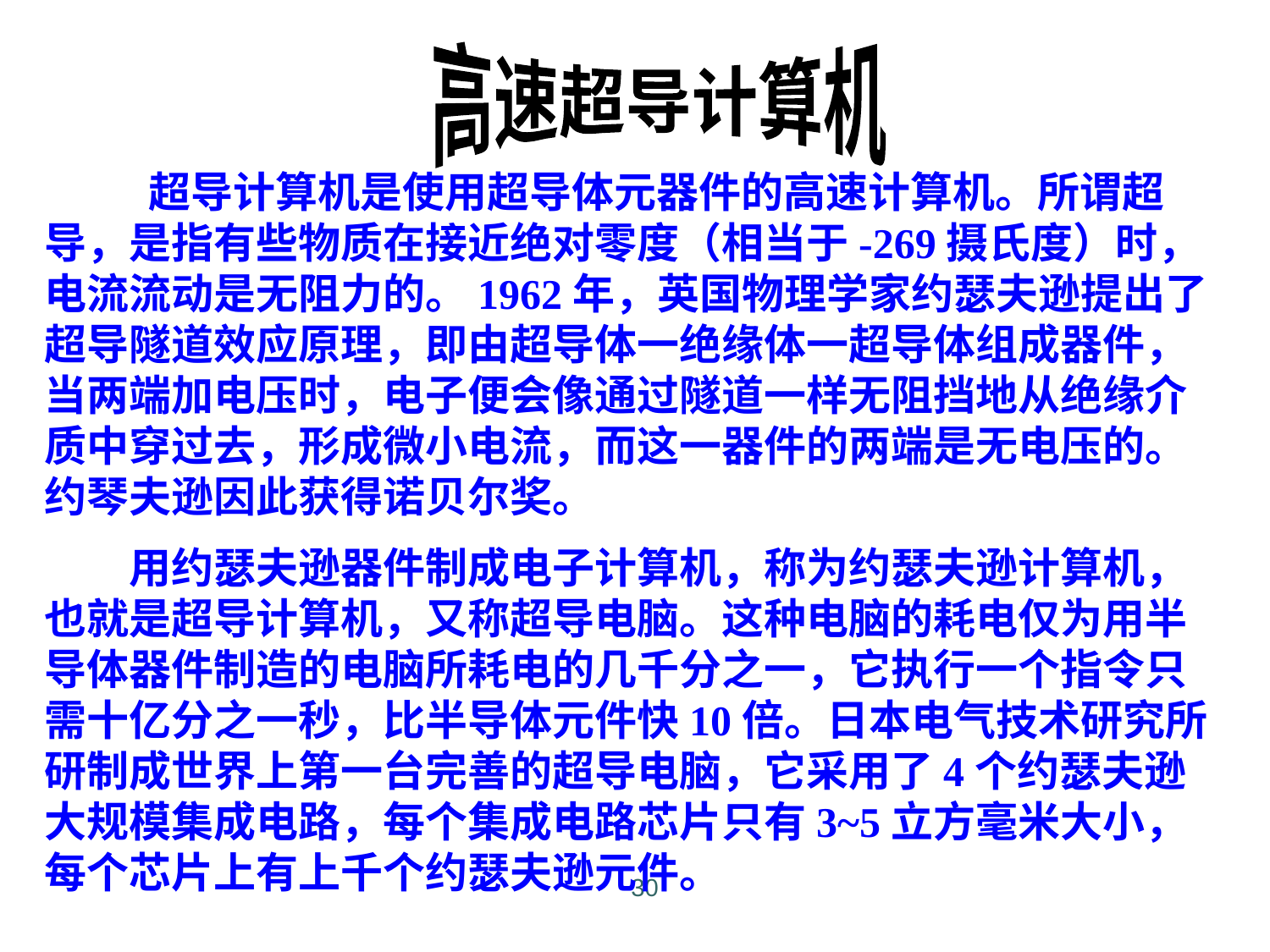

高速超导计算机
 　　超导计算机是使用超导体元器件的高速计算机。所谓超导，是指有些物质在接近绝对零度（相当于-269摄氏度）时，电流流动是无阻力的。1962年，英国物理学家约瑟夫逊提出了超导隧道效应原理，即由超导体一绝缘体一超导体组成器件，当两端加电压时，电子便会像通过隧道一样无阻挡地从绝缘介质中穿过去，形成微小电流，而这一器件的两端是无电压的。约琴夫逊因此获得诺贝尔奖。
　　用约瑟夫逊器件制成电子计算机，称为约瑟夫逊计算机，也就是超导计算机，又称超导电脑。这种电脑的耗电仅为用半导体器件制造的电脑所耗电的几千分之一，它执行一个指令只需十亿分之一秒，比半导体元件快10倍。日本电气技术研究所研制成世界上第一台完善的超导电脑，它采用了4个约瑟夫逊大规模集成电路，每个集成电路芯片只有3~5立方毫米大小，每个芯片上有上千个约瑟夫逊元件。
30